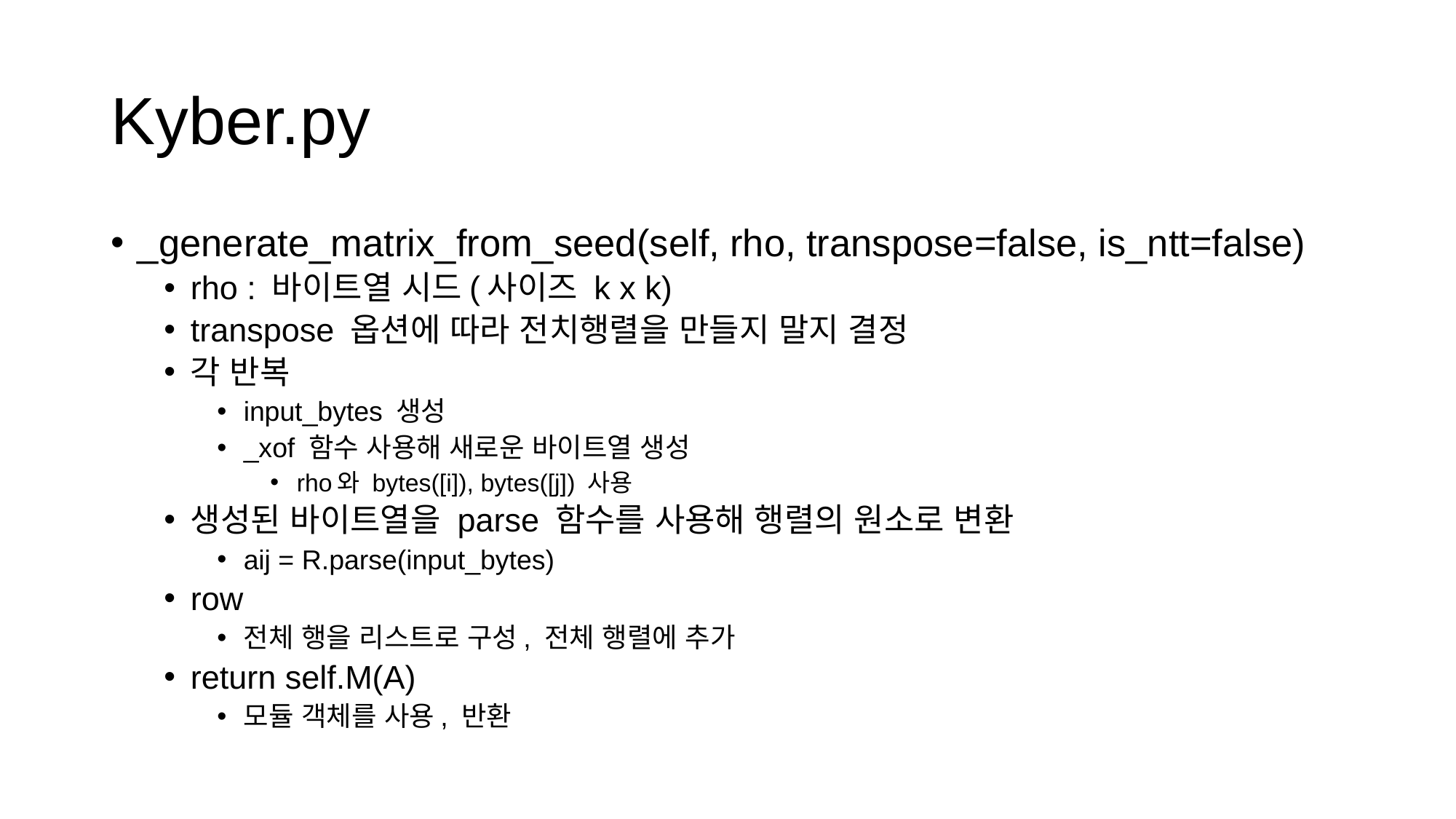

# Kyber.py
_generate_matrix_from_seed(self, rho, transpose=false, is_ntt=false)
rho : 바이트열 시드(사이즈 k x k)
transpose 옵션에 따라 전치행렬을 만들지 말지 결정
각 반복
input_bytes 생성
_xof 함수 사용해 새로운 바이트열 생성
rho와 bytes([i]), bytes([j]) 사용
생성된 바이트열을 parse 함수를 사용해 행렬의 원소로 변환
aij = R.parse(input_bytes)
row
전체 행을 리스트로 구성, 전체 행렬에 추가
return self.M(A)
모듈 객체를 사용, 반환